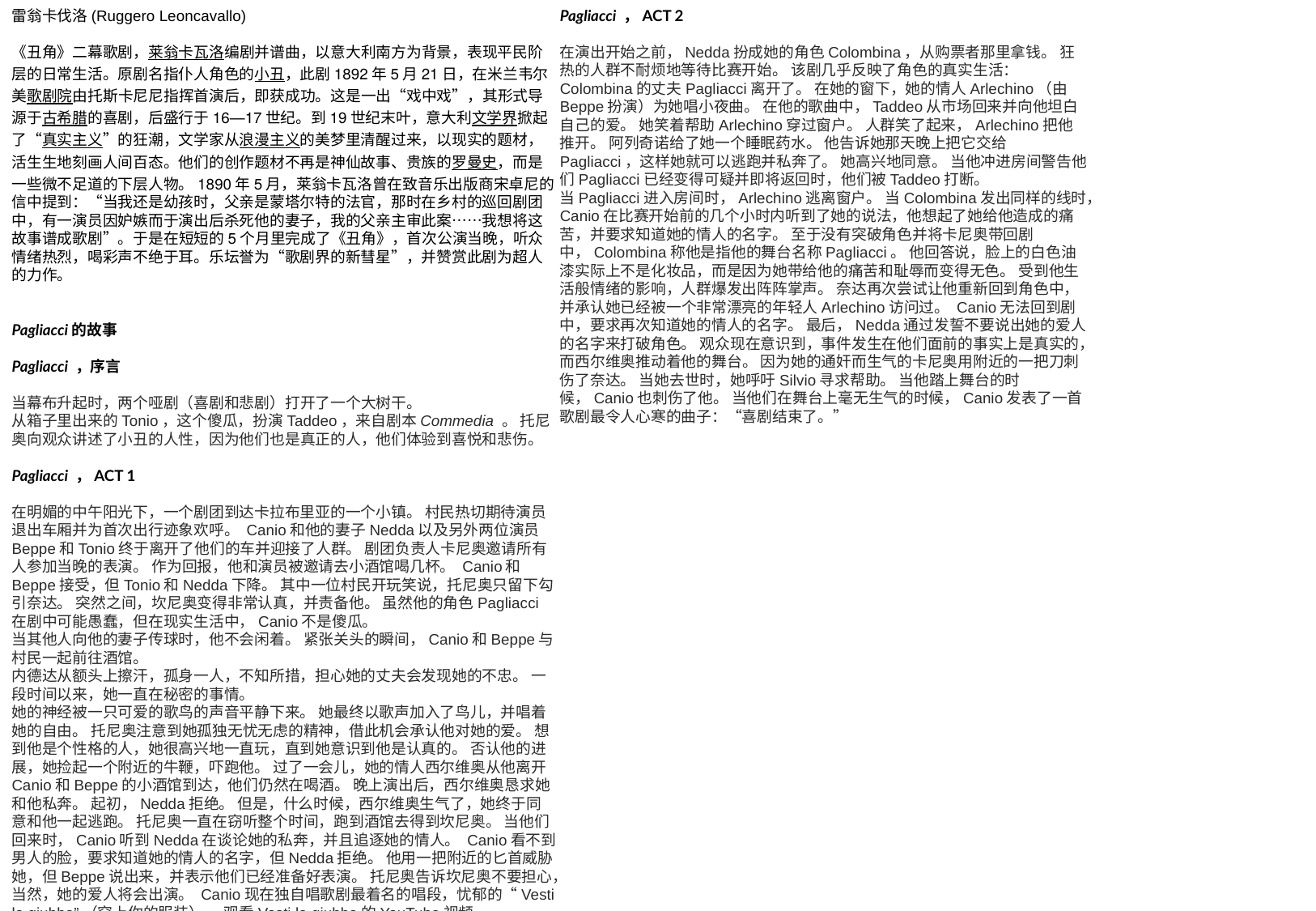

雷翁卡伐洛(Ruggero Leoncavallo)

《丑角》二幕歌剧，莱翁卡瓦洛编剧并谱曲，以意大利南方为背景，表现平民阶层的日常生活。原剧名指仆人角色的小丑，此剧1892年5月21日，在米兰韦尔美歌剧院由托斯卡尼尼指挥首演后，即获成功。这是一出“戏中戏”，其形式导源于古希腊的喜剧，后盛行于16—17世纪。到19世纪末叶，意大利文学界掀起了“真实主义”的狂潮，文学家从浪漫主义的美梦里清醒过来，以现实的题材，活生生地刻画人间百态。他们的创作题材不再是神仙故事、贵族的罗曼史，而是一些微不足道的下层人物。1890年5月，莱翁卡瓦洛曾在致音乐出版商宋卓尼的信中提到：“当我还是幼孩时，父亲是蒙塔尔特的法官，那时在乡村的巡回剧团中，有一演员因妒嫉而于演出后杀死他的妻子，我的父亲主审此案……我想将这故事谱成歌剧”。于是在短短的5个月里完成了《丑角》，首次公演当晚，听众情绪热烈，喝彩声不绝于耳。乐坛誉为“歌剧界的新彗星”，并赞赏此剧为超人的力作。

Pagliacci的故事

Pagliacci ，序言

当幕布升起时，两个哑剧（喜剧和悲剧）打开了一个大树干。
从箱子里出来的Tonio，这个傻瓜，扮演Taddeo，来自剧本Commedia 。 托尼奥向观众讲述了小丑的人性，因为他们也是真正的人，他们体验到喜悦和悲伤。

Pagliacci ，ACT 1

在明媚的中午阳光下，一个剧团到达卡拉布里亚的一个小镇。 村民热切期待演员退出车厢并为首次出行迹象欢呼。 Canio和他的妻子Nedda以及另外两位演员Beppe和Tonio终于离开了他们的车并迎接了人群。 剧团负责人卡尼奥邀请所有人参加当晚的表演。 作为回报，他和演员被邀请去小酒馆喝几杯。 Canio和Beppe接受，但Tonio和Nedda下降。 其中一位村民开玩笑说，托尼奥只留下勾引奈达。 突然之间，坎尼奥变得非常认真，并责备他。 虽然他的角色Pagliacci在剧中可能愚蠢，但在现实生活中，Canio不是傻瓜。
当其他人向他的妻子传球时，他不会闲着。 紧张关头的瞬间，Canio和Beppe与村民一起前往酒馆。
内德达从额头上擦汗，孤身一人，不知所措，担心她的丈夫会发现她的不忠。 一段时间以来，她一直在秘密的事情。
她的神经被一只可爱的歌鸟的声音平静下来。 她最终以歌声加入了鸟儿，并唱着她的自由。 托尼奥注意到她孤独无忧无虑的精神，借此机会承认他对她的爱。 想到他是个性格的人，她很高兴地一直玩，直到她意识到他是认真的。 否认他的进展，她捡起一个附近的牛鞭，吓跑他。 过了一会儿，她的情人西尔维奥从他离开Canio和Beppe的小酒馆到达，他们仍然在喝酒。 晚上演出后，西尔维奥恳求她和他私奔。 起初，Nedda拒绝。 但是，什么时候，西尔维奥生气了，她终于同意和他一起逃跑。 托尼奥一直在窃听整个时间，跑到酒馆去得到坎尼奥。 当他们回来时，Canio听到Nedda在谈论她的私奔，并且追逐她的情人。 Canio看不到男人的脸，要求知道她的情人的名字，但Nedda拒绝。 他用一把附近的匕首威胁她，但Beppe说出来，并表示他们已经准备好表演。 托尼奥告诉坎尼奥不要担心，当然，她的爱人将会出演。 Canio现在独自唱歌剧最着名的唱段，忧郁的“Vesti la giubba”（穿上你的服装） - 观看Vesti la giubba的YouTube视频。

Pagliacci ，ACT 2

在演出开始之前，Nedda扮成她的角色Colombina，从购票者那里拿钱。 狂热的人群不耐烦地等待比赛开始。 该剧几乎反映了角色的真实生活：
Colombina的丈夫Pagliacci离开了。 在她的窗下，她的情人Arlechino（由Beppe扮演）为她唱小夜曲。 在他的歌曲中，Taddeo从市场回来并向他坦白自己的爱。 她笑着帮助Arlechino穿过窗户。 人群笑了起来，Arlechino把他推开。 阿列奇诺给了她一个睡眠药水。 他告诉她那天晚上把它交给Pagliacci，这样她就可以逃跑并私奔了。 她高兴地同意。 当他冲进房间警告他们Pagliacci已经变得可疑并即将返回时，他们被Taddeo打断。
当Pagliacci进入房间时，Arlechino逃离窗户。 当Colombina发出同样的线时，Canio在比赛开始前的几个小时内听到了她的说法，他想起了她给他造成的痛苦，并要求知道她的情人的名字。 至于没有突破角色并将卡尼奥带回剧中，Colombina称他是指他的舞台名称Pagliacci。 他回答说，脸上的白色油漆实际上不是化妆品，而是因为她带给他的痛苦和耻辱而变得无色。 受到他生活般情绪的影响，人群爆发出阵阵掌声。 奈达再次尝试让他重新回到角色中，并承认她已经被一个非常漂亮的年轻人Arlechino访问过。 Canio无法回到剧中，要求再次知道她的情人的名字。 最后，Nedda通过发誓不要说出她的爱人的名字来打破角色。 观众现在意识到，事件发生在他们面前的事实上是真实的，而西尔维奥推动着他的舞台。 因为她的通奸而生气的卡尼奥用附近的一把刀刺伤了奈达。 当她去世时，她呼吁Silvio寻求帮助。 当他踏上舞台的时候，Canio也刺伤了他。 当他们在舞台上毫无生气的时候，Canio发表了一首歌剧最令人心寒的曲子：“喜剧结束了。”